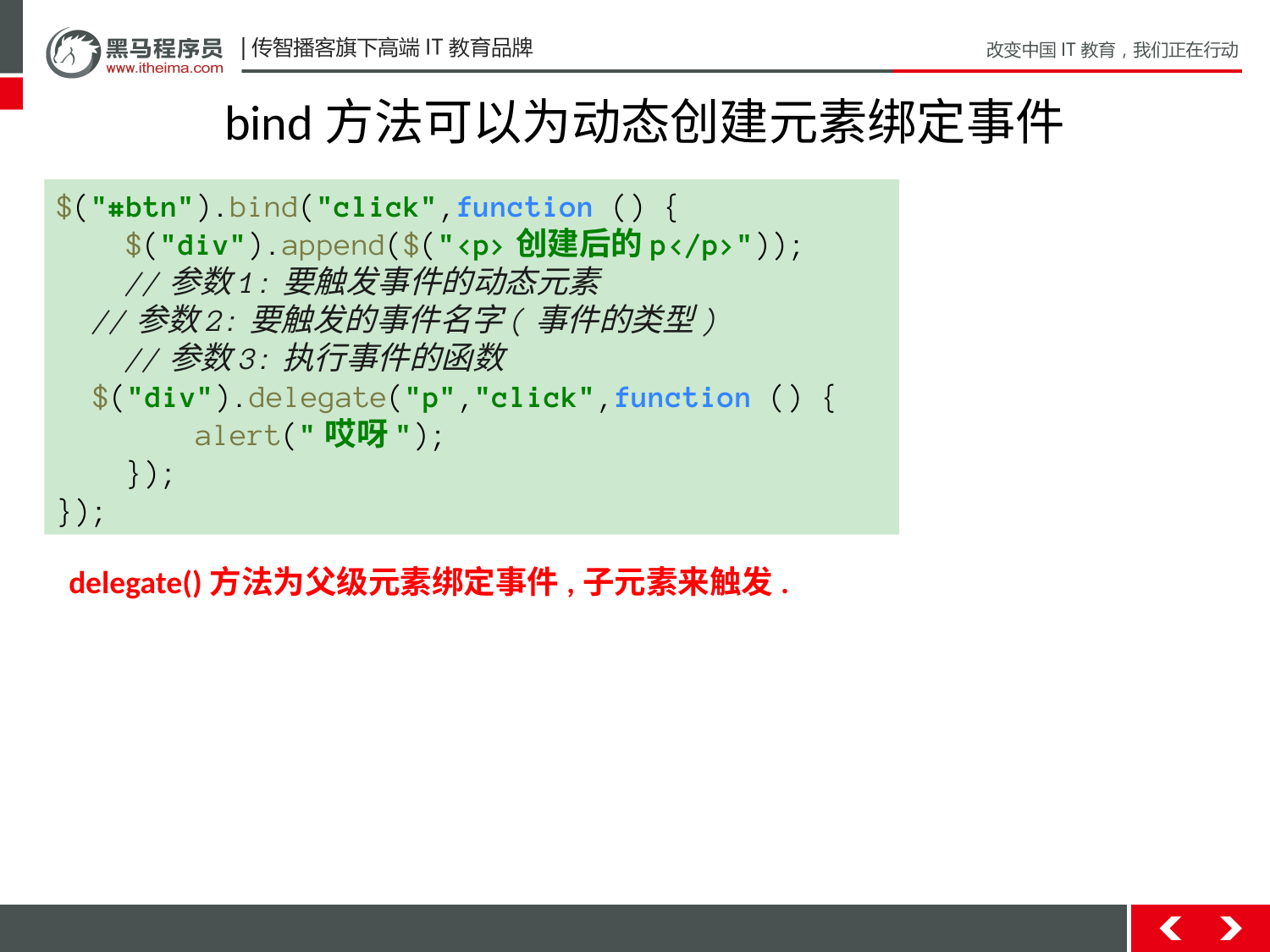

bind方法可以为动态创建元素绑定事件
$("#btn").bind("click",function () {
    $("div").append($("<p>创建后的p</p>"));
    //参数1:要触发事件的动态元素
    //参数2:要触发的事件名字(事件的类型)
    //参数3:执行事件的函数
    $("div").delegate("p","click",function () {
        alert("哎呀");
    });
});
delegate()方法为父级元素绑定事件,子元素来触发.